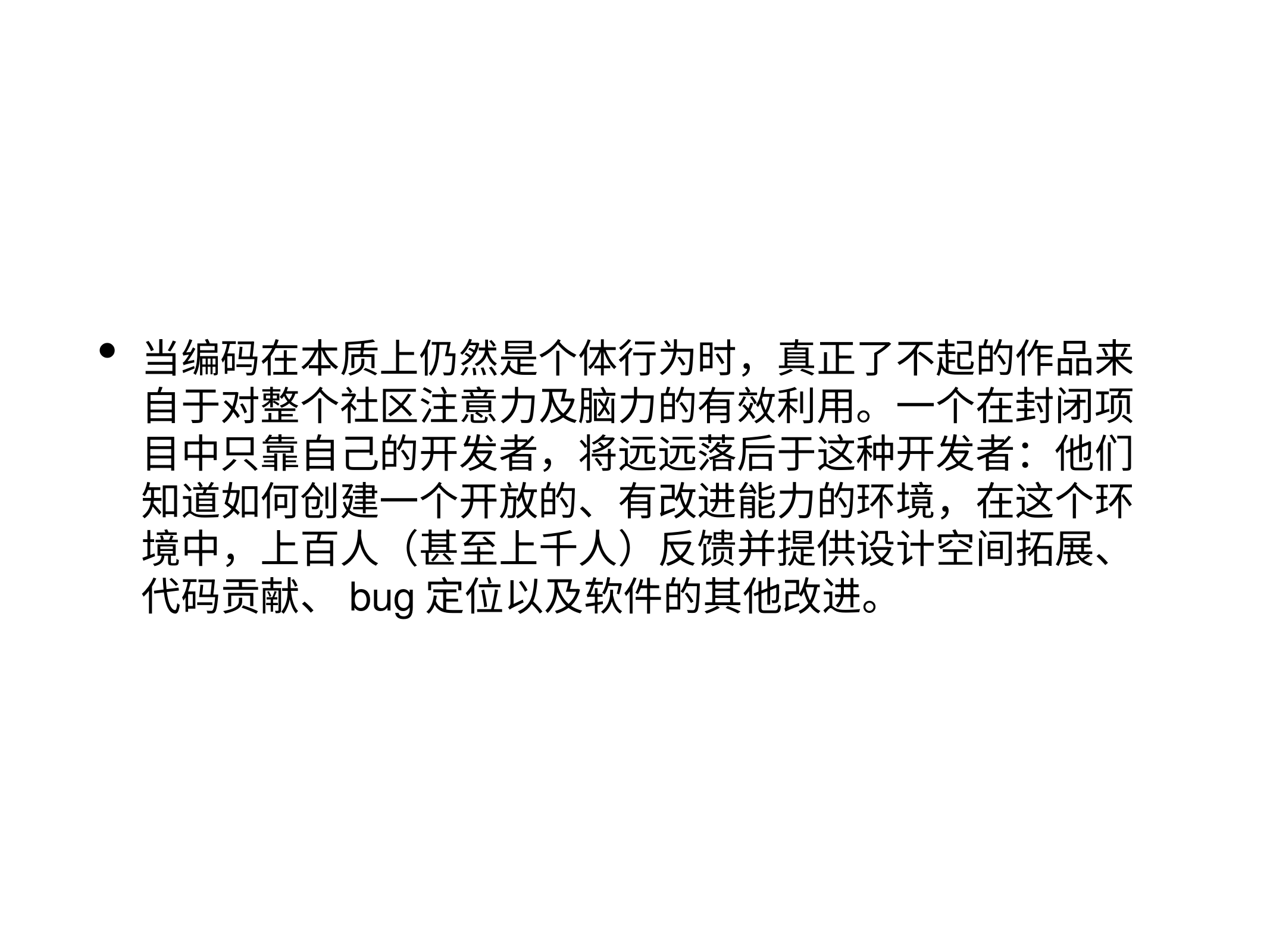

当编码在本质上仍然是个体行为时，真正了不起的作品来自于对整个社区注意力及脑力的有效利用。一个在封闭项目中只靠自己的开发者，将远远落后于这种开发者：他们知道如何创建一个开放的、有改进能力的环境，在这个环境中，上百人（甚至上千人）反馈并提供设计空间拓展、代码贡献、bug定位以及软件的其他改进。